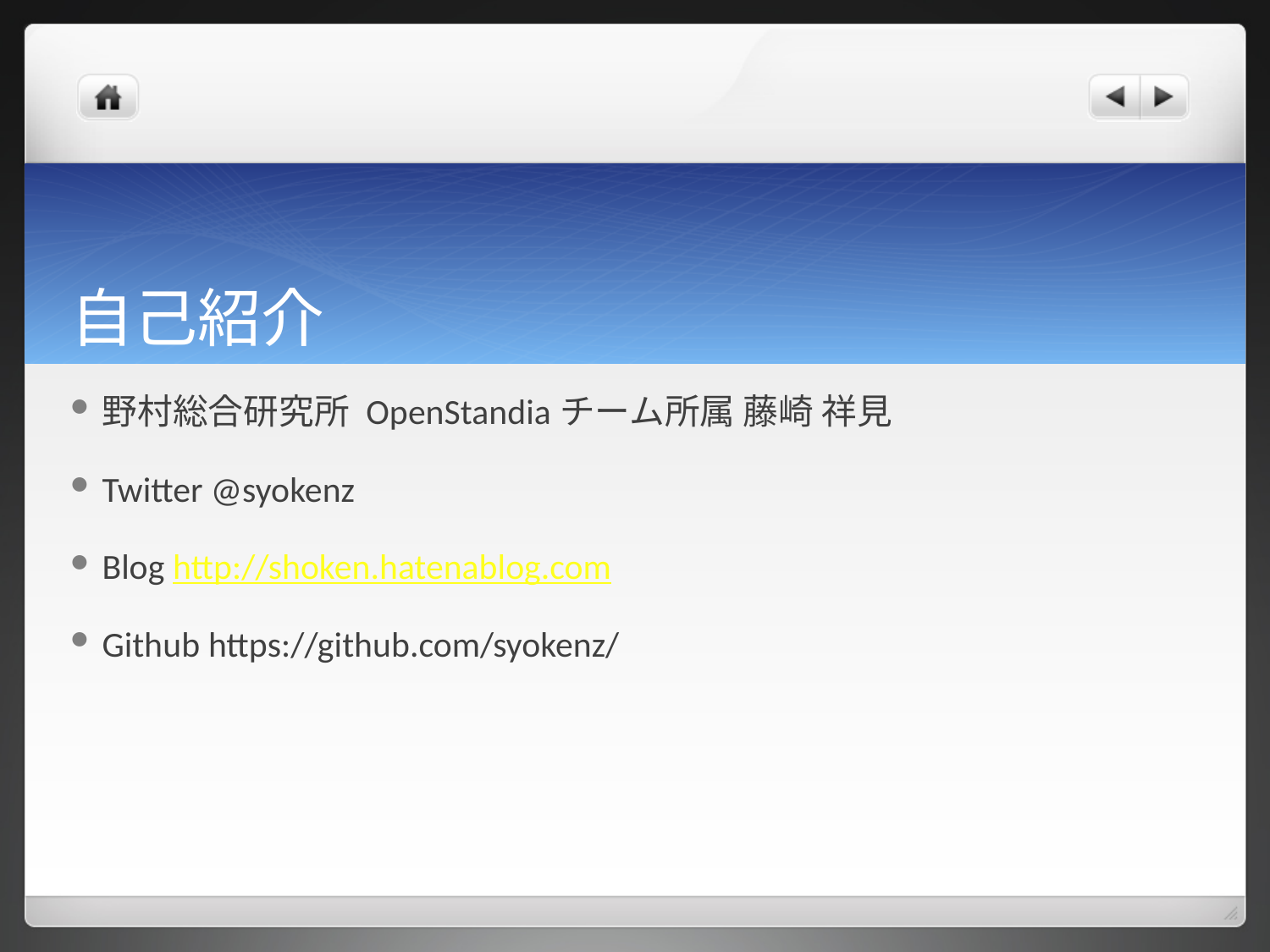

# 自己紹介
野村総合研究所 OpenStandiaチーム所属 藤崎 祥見
Twitter @syokenz
Blog http://shoken.hatenablog.com
Github https://github.com/syokenz/